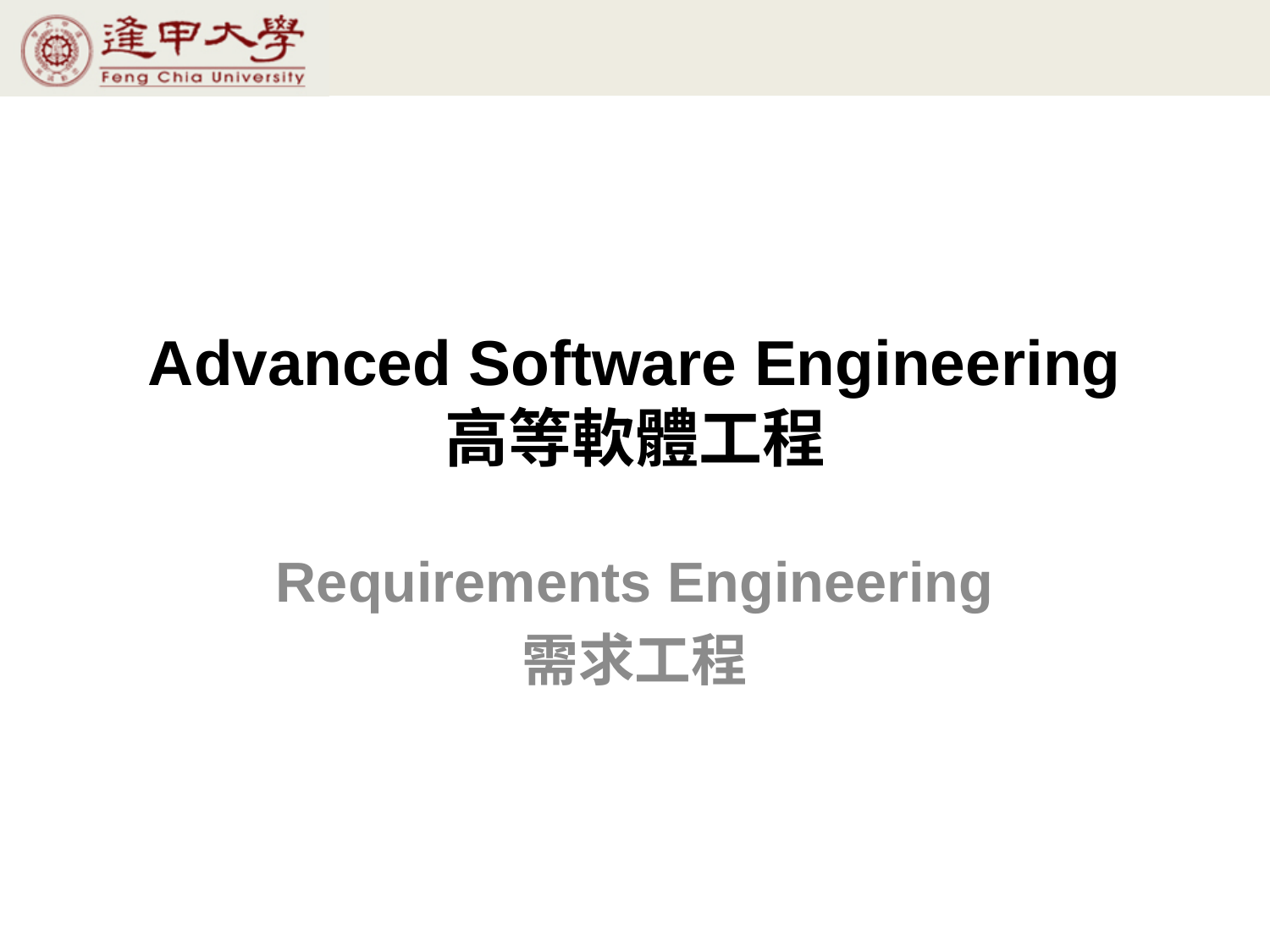

# Advanced Software Engineering 高等軟體工程
Requirements Engineering
需求工程